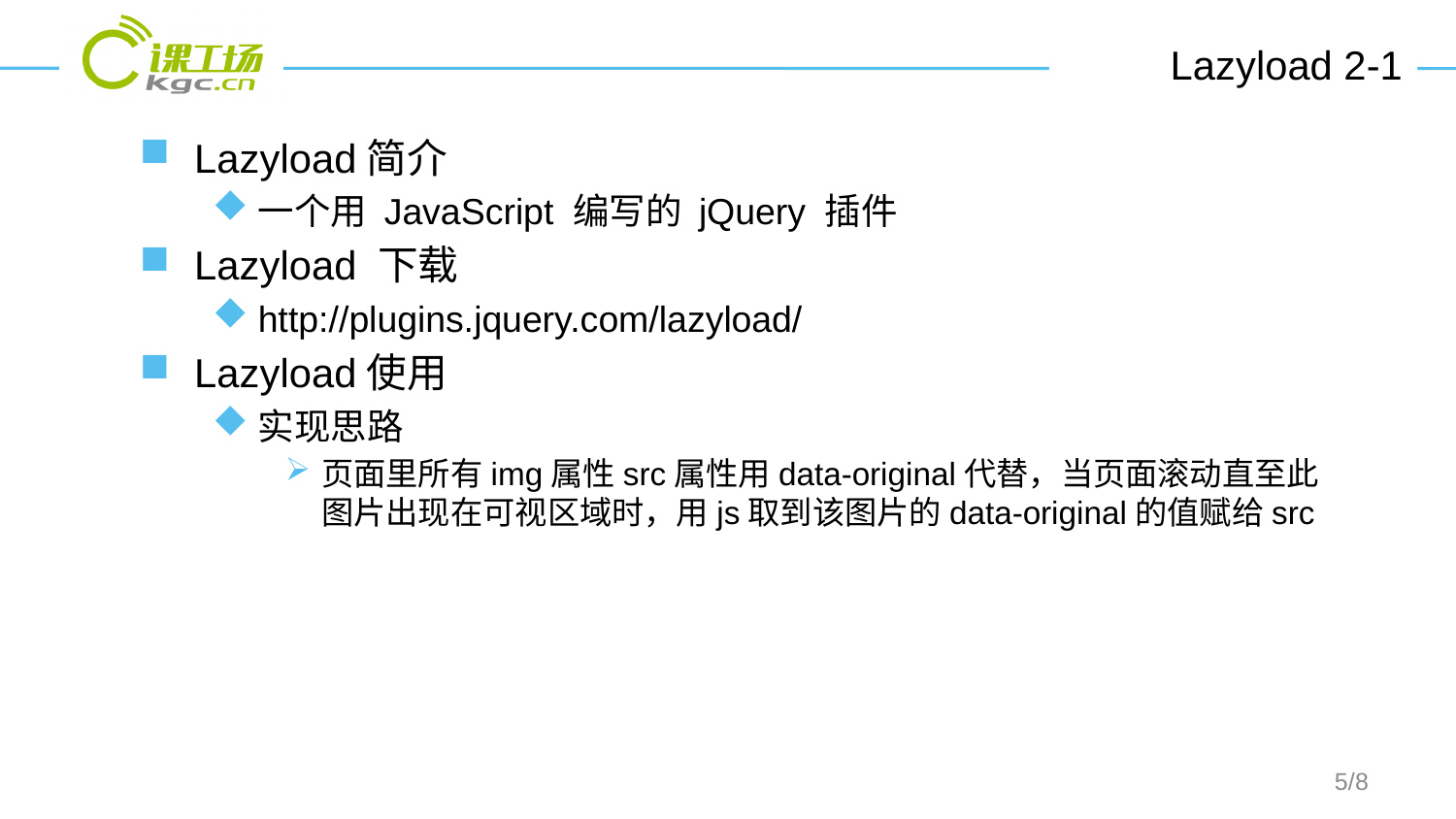

# Lazyload 2-1
Lazyload简介
一个用 JavaScript 编写的 jQuery 插件
Lazyload 下载
http://plugins.jquery.com/lazyload/
Lazyload使用
实现思路
页面里所有img属性src属性用data-original代替，当页面滚动直至此图片出现在可视区域时，用js取到该图片的data-original的值赋给src
5/8